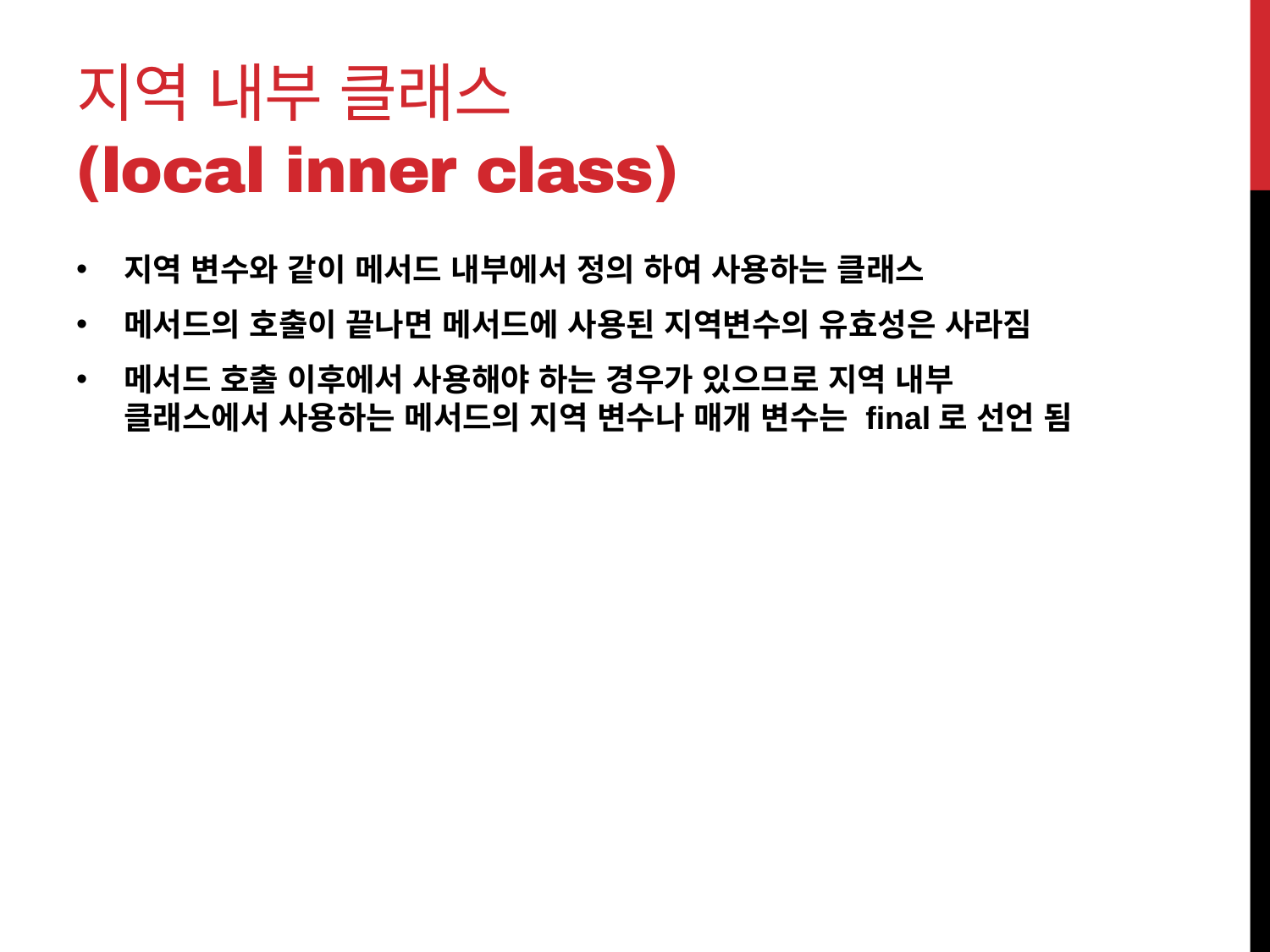

# 지역 내부 클래스 (local inner class)
지역 변수와 같이 메서드 내부에서 정의 하여 사용하는 클래스
메서드의 호출이 끝나면 메서드에 사용된 지역변수의 유효성은 사라짐
메서드 호출 이후에서 사용해야 하는 경우가 있으므로 지역 내부 클래스에서 사용하는 메서드의 지역 변수나 매개 변수는 final로 선언 됨